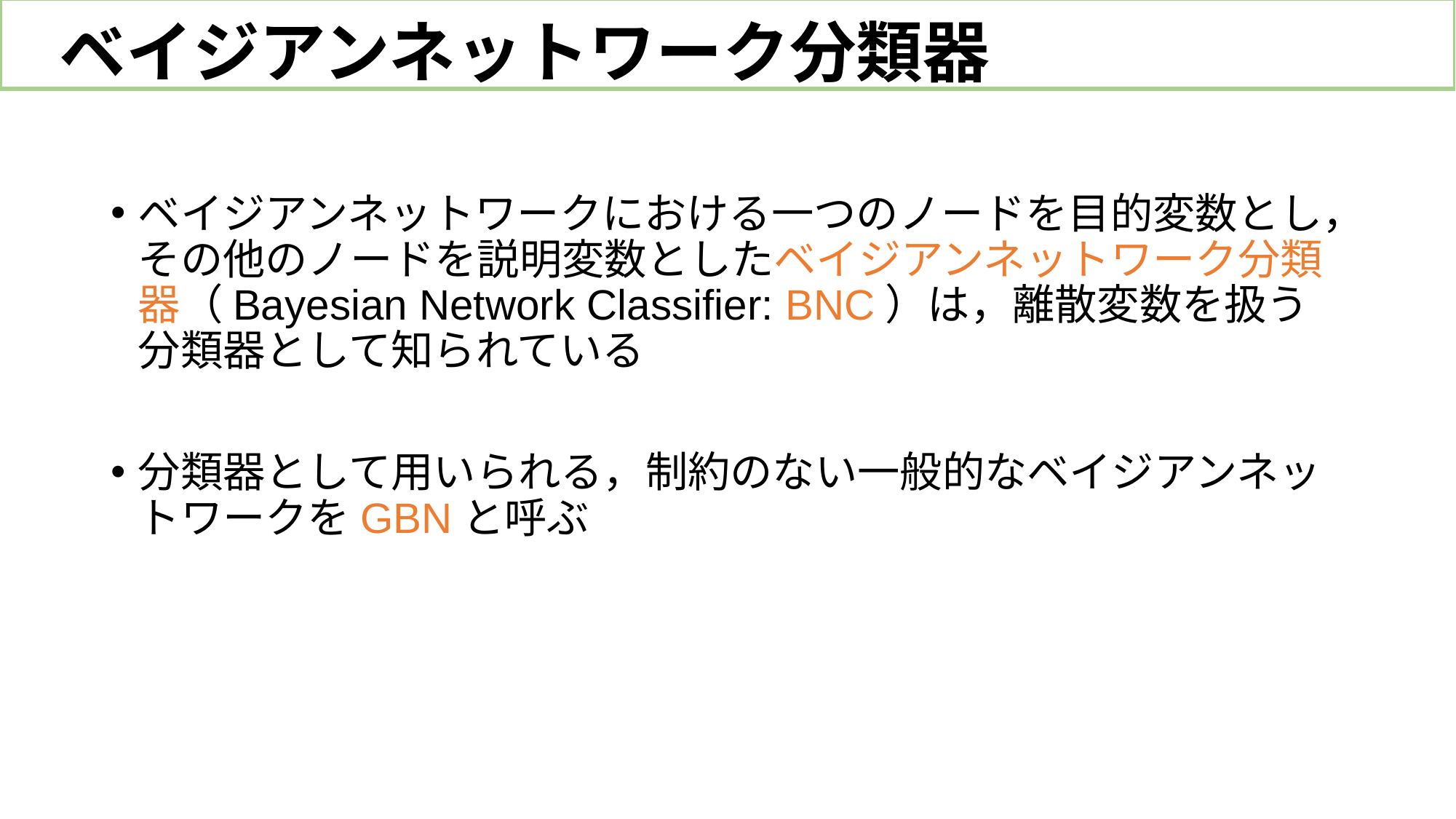

# ベイジアンネットワーク分類器
ベイジアンネットワークにおける一つのノードを目的変数とし，その他のノードを説明変数としたベイジアンネットワーク分類器（Bayesian Network Classifier: BNC）は，離散変数を扱う分類器として知られている

分類器として用いられる，制約のない一般的なベイジアンネットワークをGBNと呼ぶ